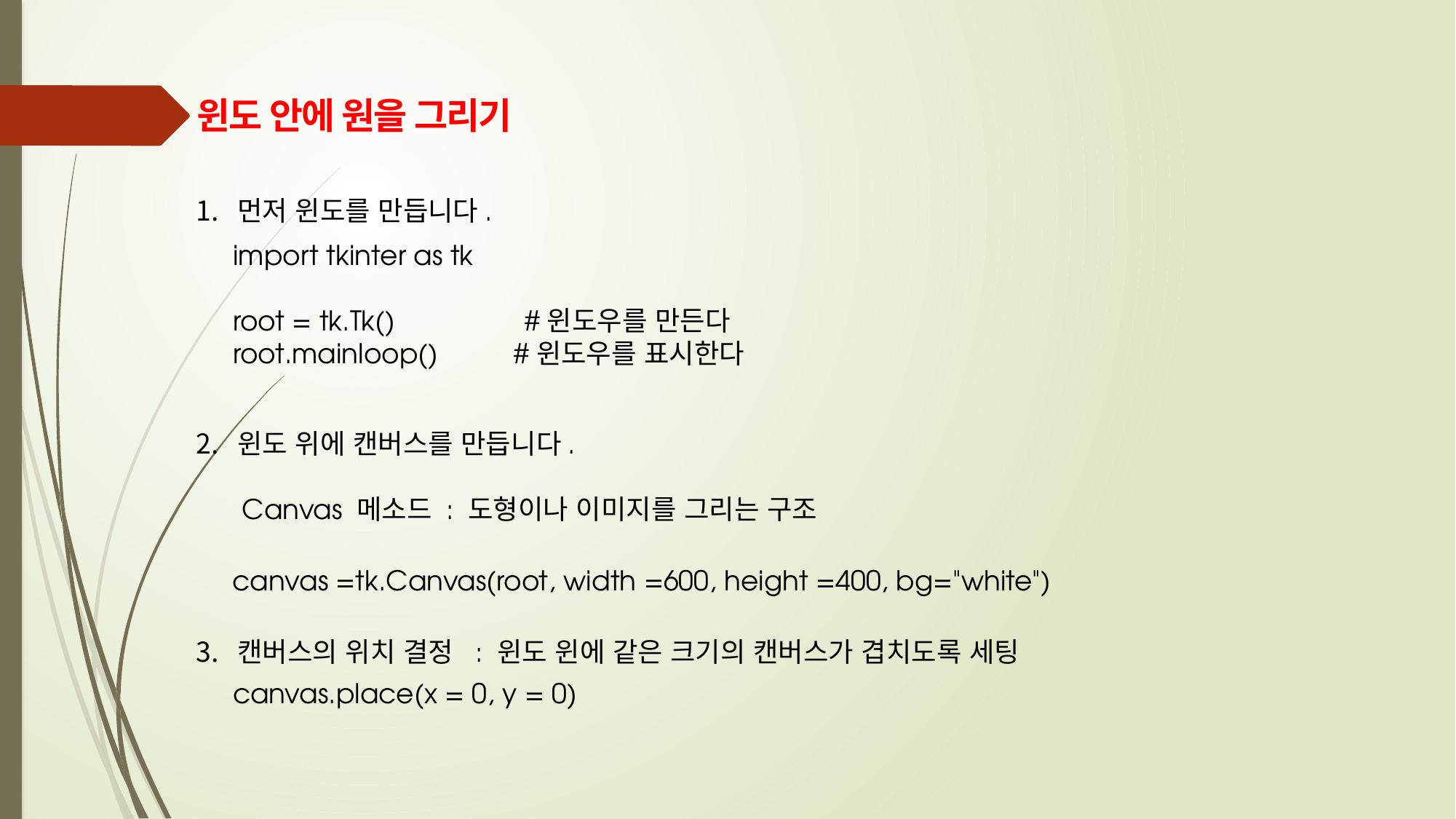

윈도 안에 원을 그리기
먼저 윈도를 만듭니다.
import tkinter as tk

root = tk.Tk()                 #윈도우를 만든다
root.mainloop()          #윈도우를 표시한다
윈도 위에 캔버스를 만듭니다.

      Canvas 메소드 : 도형이나 이미지를 그리는 구조
canvas =tk.Canvas(root, width =600, height =400, bg="white")
캔버스의 위치 결정  : 윈도 윈에 같은 크기의 캔버스가 겹치도록 세팅
canvas.place(x = 0, y = 0)